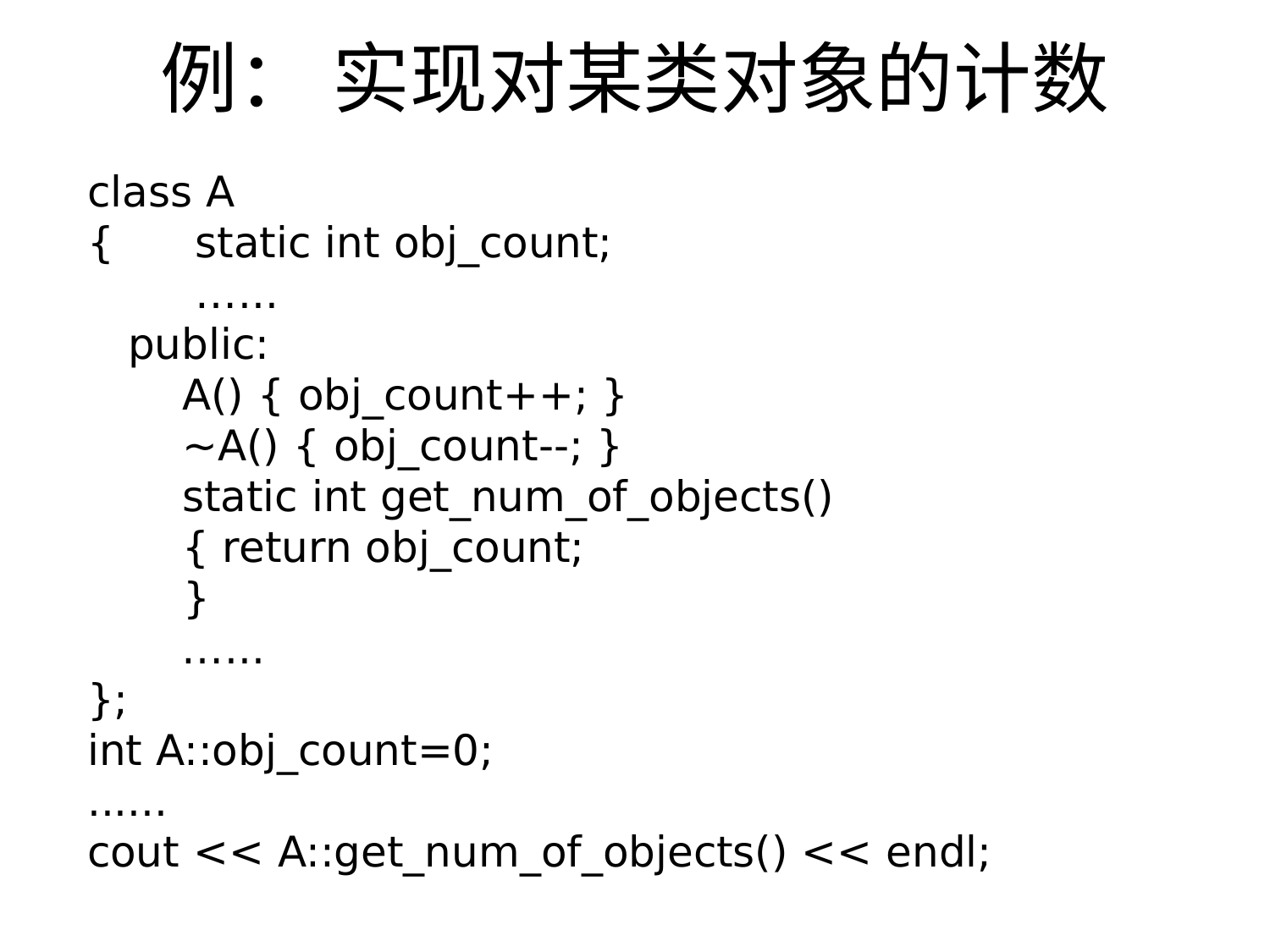

# 例： 实现对某类对象的计数
class A
{      static int obj_count;
        …...
   public:
       A() { obj_count++; }
       ~A() { obj_count--; }
       static int get_num_of_objects()
       { return obj_count;
	   }
       …...
};
int A::obj_count=0;
......
cout << A::get_num_of_objects() << endl;